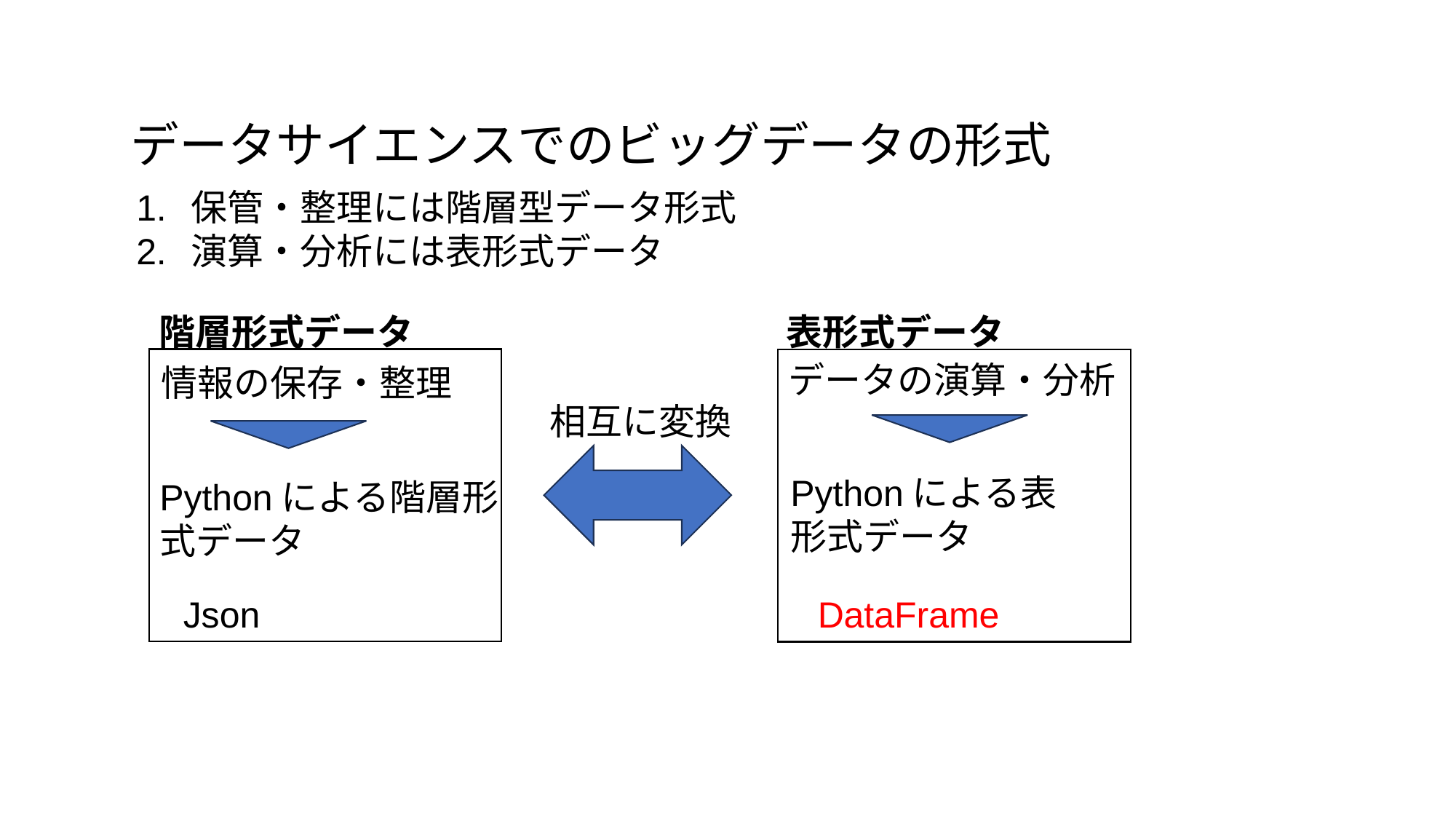

データサイエンスでのビッグデータの形式
保管・整理には階層型データ形式
演算・分析には表形式データ
階層形式データ
表形式データ

データの演算・分析
情報の保存・整理
相互に変換

Pythonによる表形式データ
Pythonによる階層形式データ
Json
DataFrame